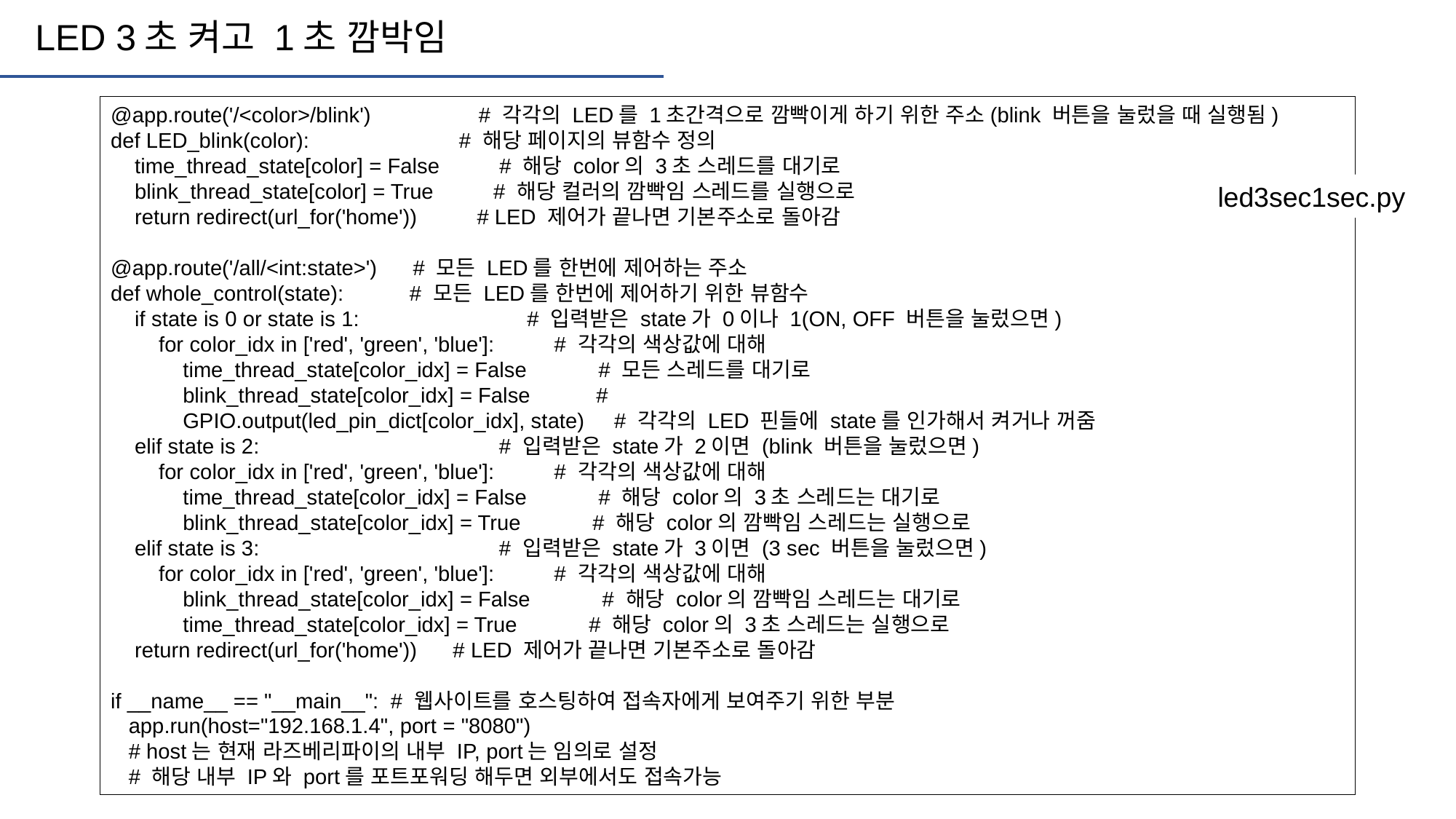

LED 3초 켜고 1초 깜박임
@app.route('/<color>/blink')                  # 각각의 LED를 1초간격으로 깜빡이게 하기 위한 주소(blink 버튼을 눌렀을 때 실행됨)
def LED_blink(color):                         # 해당 페이지의 뷰함수 정의
    time_thread_state[color] = False          # 해당 color의 3초 스레드를 대기로
    blink_thread_state[color] = True          # 해당 컬러의 깜빡임 스레드를 실행으로
    return redirect(url_for('home'))          # LED 제어가 끝나면 기본주소로 돌아감

@app.route('/all/<int:state>')      # 모든 LED를 한번에 제어하는 주소
def whole_control(state):           # 모든 LED를 한번에 제어하기 위한 뷰함수
    if state is 0 or state is 1:                            # 입력받은 state가 0이나 1(ON, OFF 버튼을 눌렀으면)
        for color_idx in ['red', 'green', 'blue']:          # 각각의 색상값에 대해
            time_thread_state[color_idx] = False            # 모든 스레드를 대기로
            blink_thread_state[color_idx] = False           #
            GPIO.output(led_pin_dict[color_idx], state)     # 각각의 LED 핀들에 state를 인가해서 켜거나 꺼줌
    elif state is 2:                                        # 입력받은 state가 2이면 (blink 버튼을 눌렀으면)
        for color_idx in ['red', 'green', 'blue']:          # 각각의 색상값에 대해
            time_thread_state[color_idx] = False            # 해당 color의 3초 스레드는 대기로
            blink_thread_state[color_idx] = True            # 해당 color의 깜빡임 스레드는 실행으로
    elif state is 3:                                        # 입력받은 state가 3이면 (3 sec 버튼을 눌렀으면)
        for color_idx in ['red', 'green', 'blue']:          # 각각의 색상값에 대해
            blink_thread_state[color_idx] = False            # 해당 color의 깜빡임 스레드는 대기로
            time_thread_state[color_idx] = True            # 해당 color의 3초 스레드는 실행으로
    return redirect(url_for('home'))      # LED 제어가 끝나면 기본주소로 돌아감

if __name__ == "__main__":  # 웹사이트를 호스팅하여 접속자에게 보여주기 위한 부분
   app.run(host="192.168.1.4", port = "8080")
   # host는 현재 라즈베리파이의 내부 IP, port는 임의로 설정
   # 해당 내부 IP와 port를 포트포워딩 해두면 외부에서도 접속가능
led3sec1sec.py